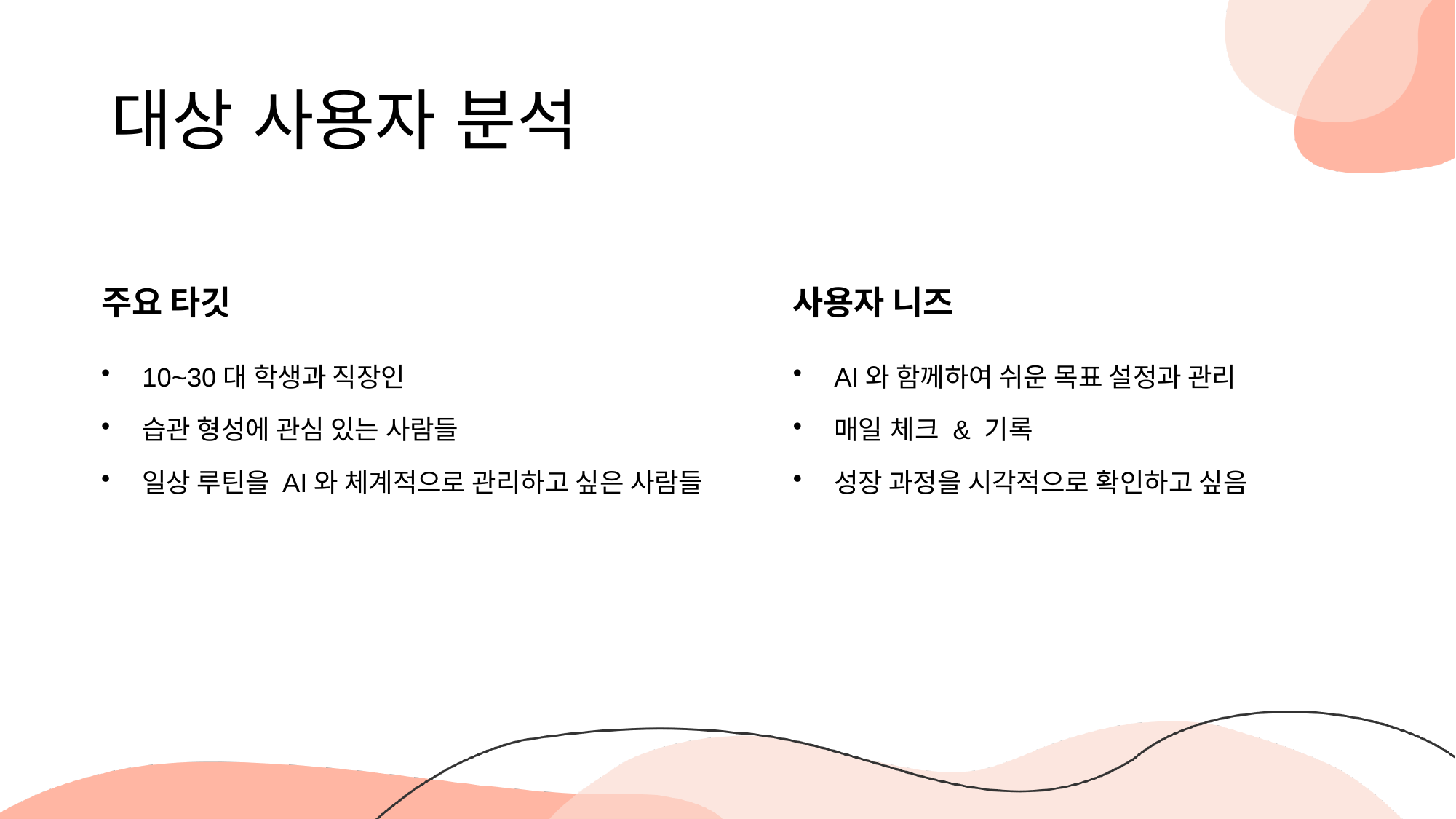

# 대상 사용자 분석
주요 타깃
사용자 니즈
10~30대 학생과 직장인
AI와 함께하여 쉬운 목표 설정과 관리
습관 형성에 관심 있는 사람들
매일 체크 & 기록
일상 루틴을 AI와 체계적으로 관리하고 싶은 사람들
성장 과정을 시각적으로 확인하고 싶음